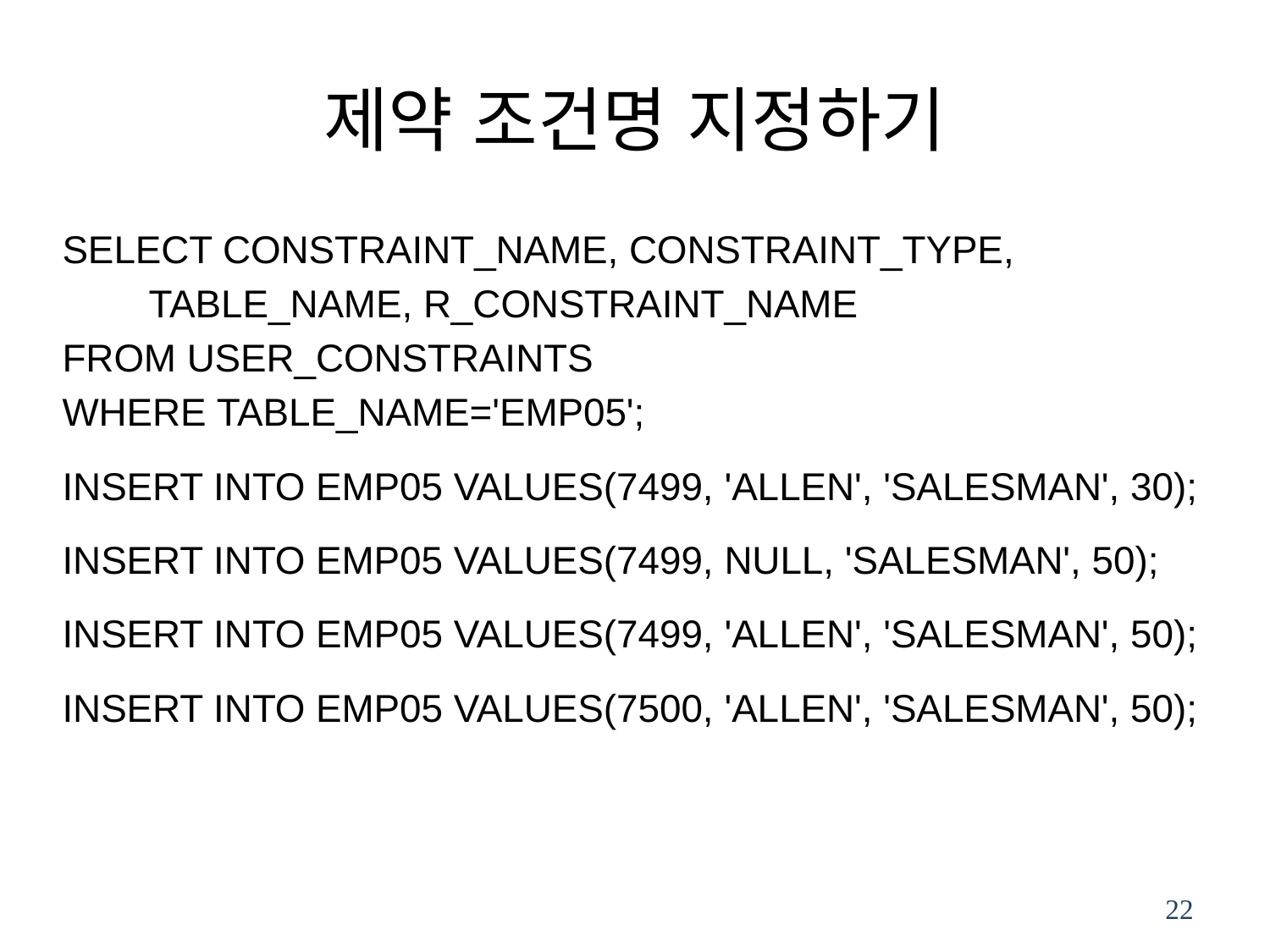

# 제약 조건명 지정하기
SELECT CONSTRAINT_NAME, CONSTRAINT_TYPE,
        TABLE_NAME, R_CONSTRAINT_NAME
FROM USER_CONSTRAINTS
WHERE TABLE_NAME='EMP05';

INSERT INTO EMP05 VALUES(7499, 'ALLEN', 'SALESMAN', 30);

INSERT INTO EMP05 VALUES(7499, NULL, 'SALESMAN', 50);

INSERT INTO EMP05 VALUES(7499, 'ALLEN', 'SALESMAN', 50);

INSERT INTO EMP05 VALUES(7500, 'ALLEN', 'SALESMAN', 50);

22